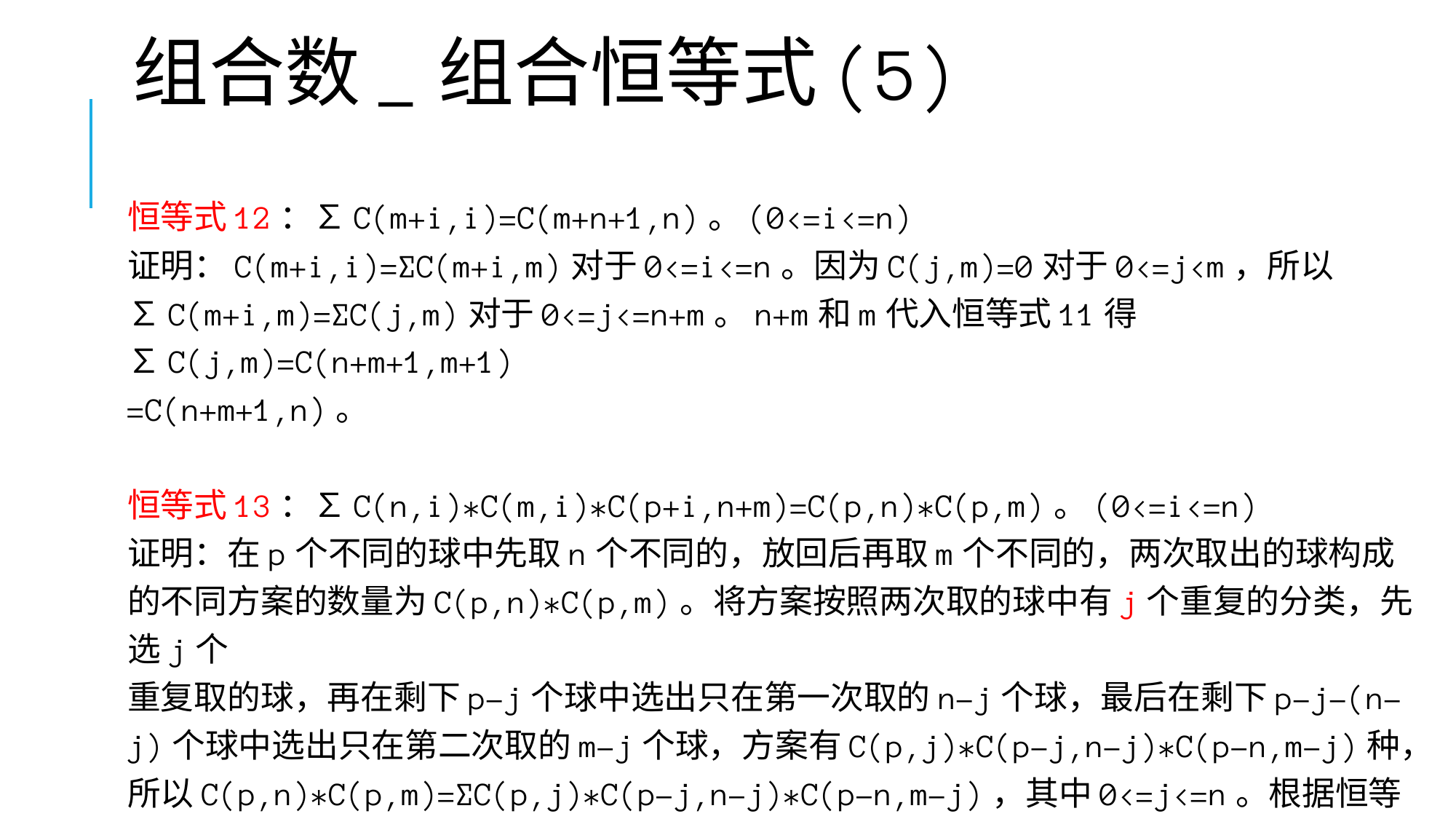

# 组合数_组合恒等式(5)
恒等式12：∑C(m+i,i)=C(m+n+1,n)。(0<=i<=n)
证明：C(m+i,i)=∑C(m+i,m)对于0<=i<=n。因为C(j,m)=0对于0<=j<m，所以∑C(m+i,m)=∑C(j,m)对于0<=j<=n+m。n+m和m代入恒等式11得∑C(j,m)=C(n+m+1,m+1)
=C(n+m+1,n)。

恒等式13：∑C(n,i)*C(m,i)*C(p+i,n+m)=C(p,n)*C(p,m)。(0<=i<=n)
证明：在p个不同的球中先取n个不同的，放回后再取m个不同的，两次取出的球构成的不同方案的数量为C(p,n)*C(p,m)。将方案按照两次取的球中有j个重复的分类，先选j个
重复取的球，再在剩下p-j个球中选出只在第一次取的n-j个球，最后在剩下p-j-(n-j)个球中选出只在第二次取的m-j个球，方案有C(p,j)*C(p-j,n-j)*C(p-n,m-j)种，所以C(p,n)*C(p,m)=∑C(p,j)*C(p-j,n-j)*C(p-n,m-j)，其中0<=j<=n。根据恒等式7有C(p+i,n+m)=∑C(i,j)*C(p,n+m-j)其中0<=j<=n+m。所以左式=∑∑C(n,i)*C(m,i)
*C(i,j)*C(p,n+m-j)。根据恒等式10有C(n,i)*C(i,j)=C(n,j)*C(n-j,n-i)，代入